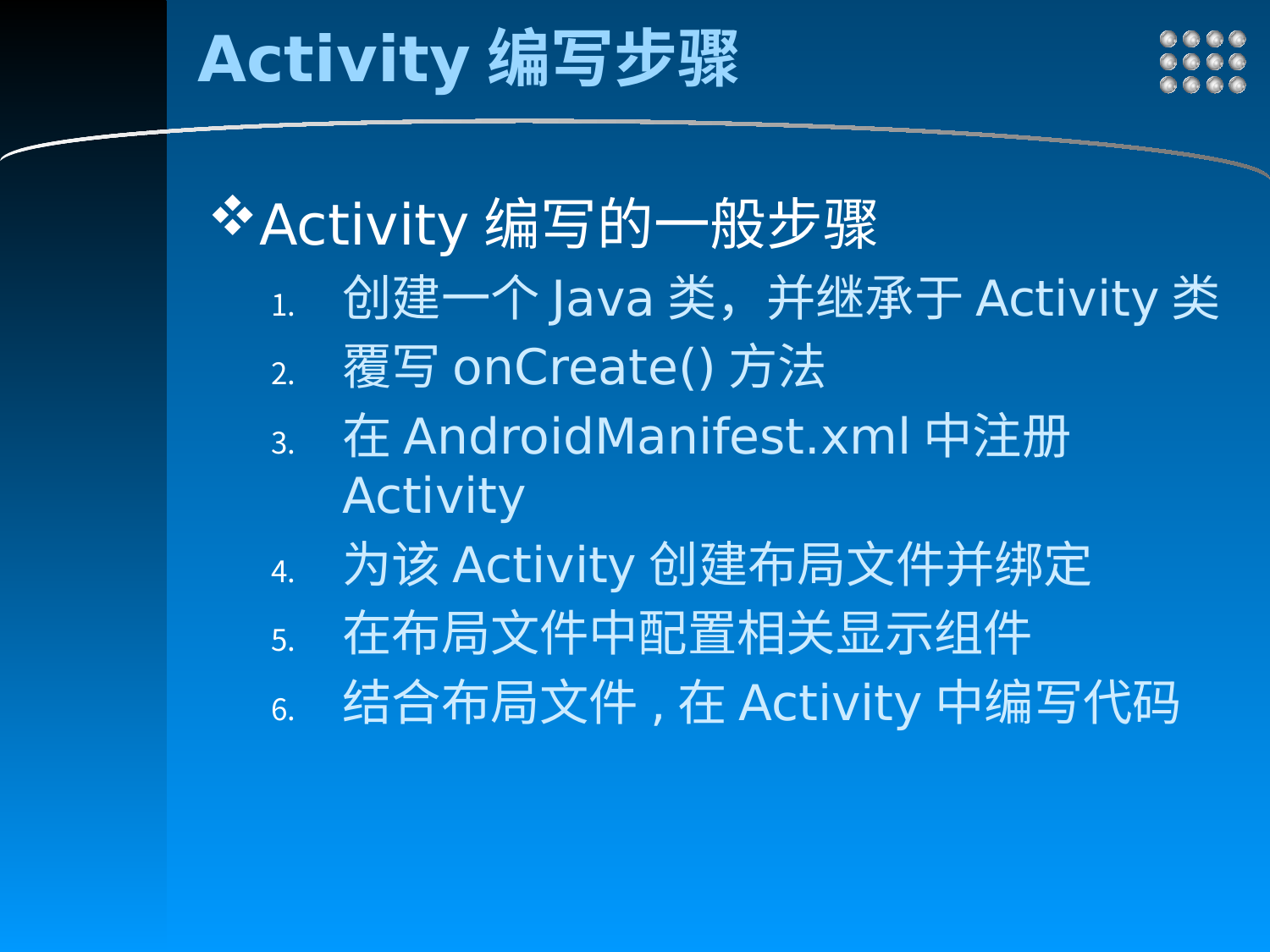

# Activity编写步骤
Activity编写的一般步骤
创建一个Java类，并继承于Activity类
覆写onCreate()方法
在AndroidManifest.xml中注册Activity
为该Activity创建布局文件并绑定
在布局文件中配置相关显示组件
结合布局文件,在Activity中编写代码